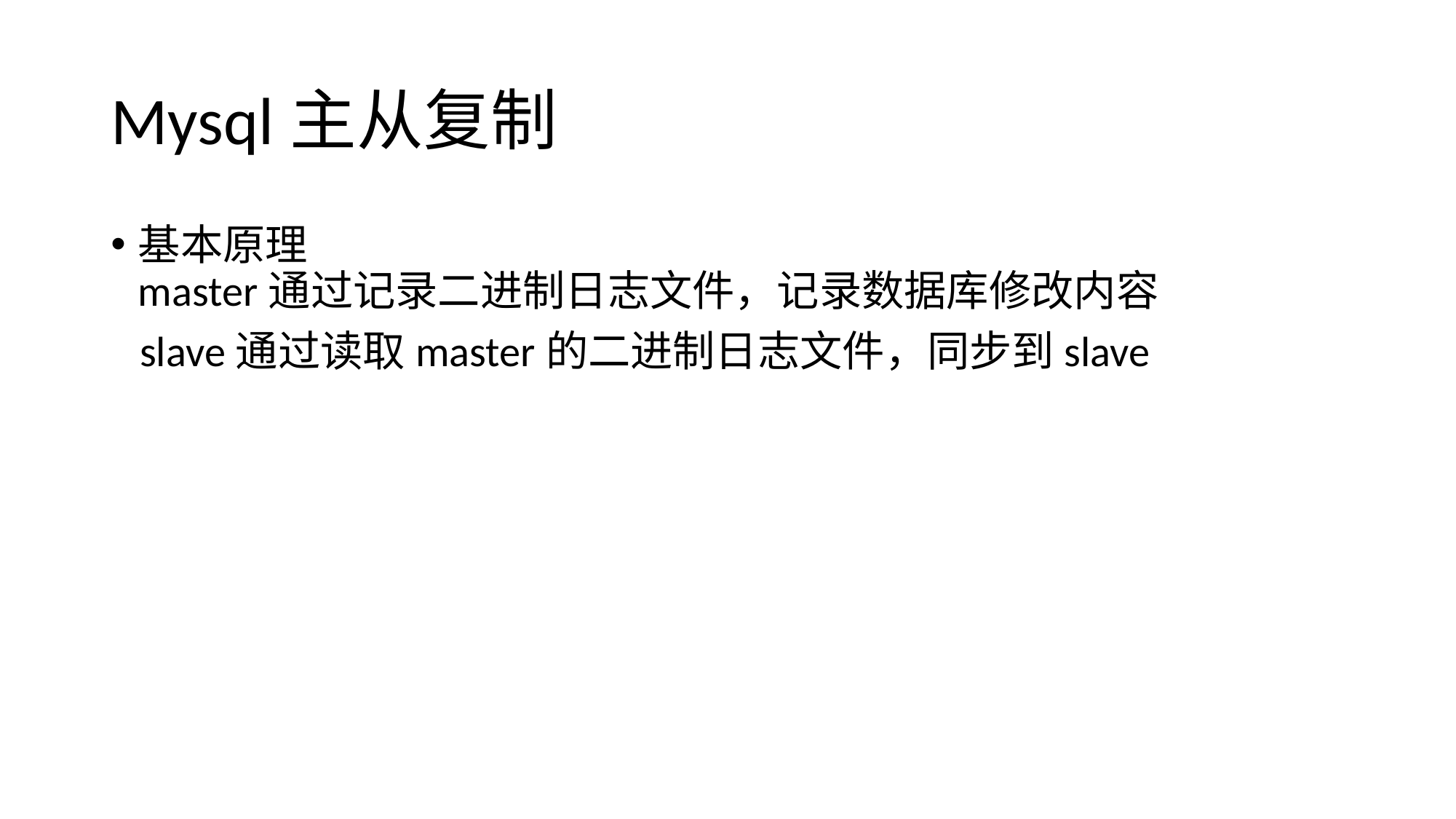

# Mysql主从复制
基本原理
master通过记录二进制日志文件，记录数据库修改内容
   slave通过读取master的二进制日志文件，同步到slave